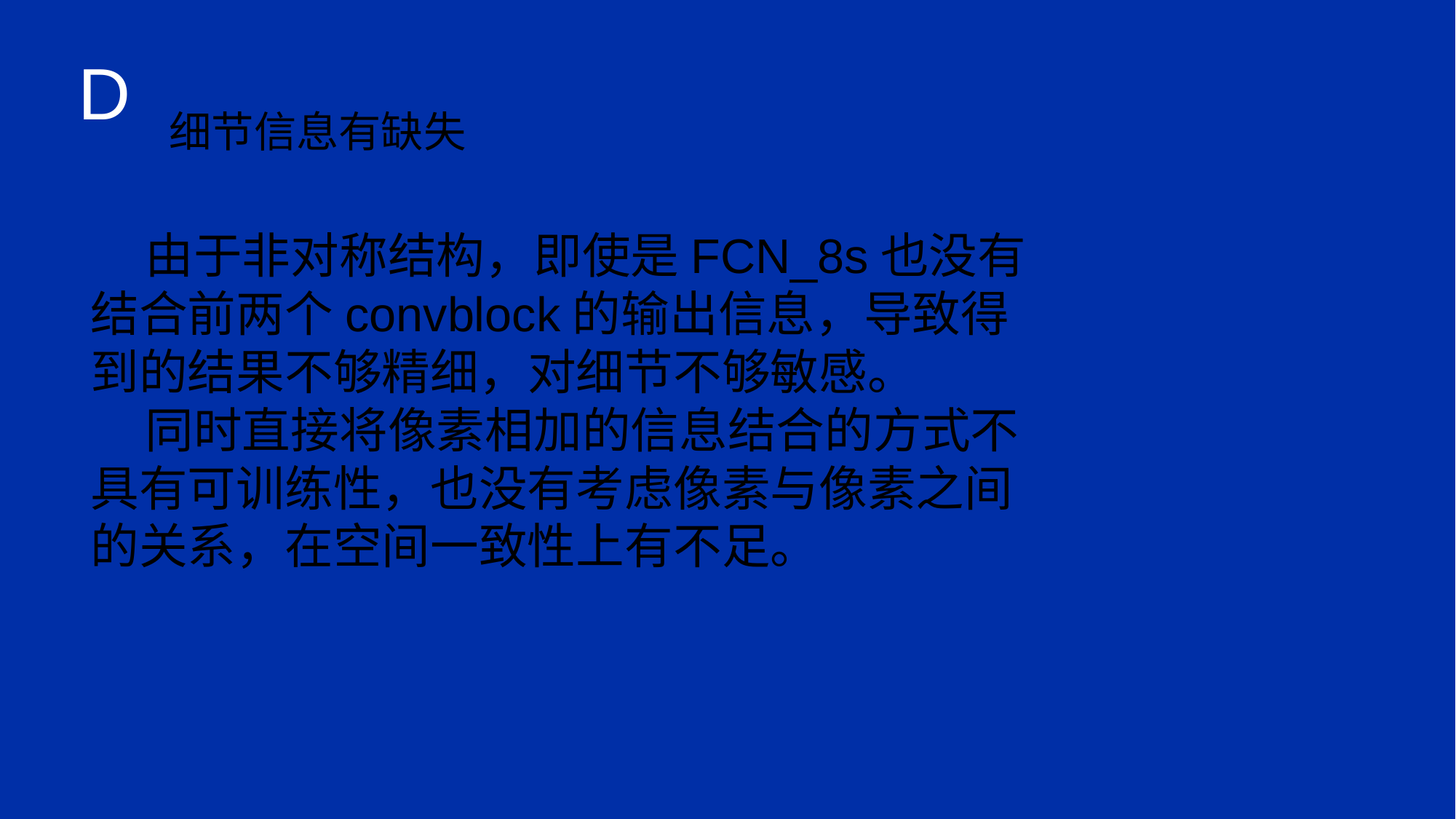

FCN的不足之处
D
细节信息有缺失

由于非对称结构，即使是FCN_8s也没有结合前两个convblock的输出信息，导致得到的结果不够精细，对细节不够敏感。
同时直接将像素相加的信息结合的方式不具有可训练性，也没有考虑像素与像素之间的关系，在空间一致性上有不足。